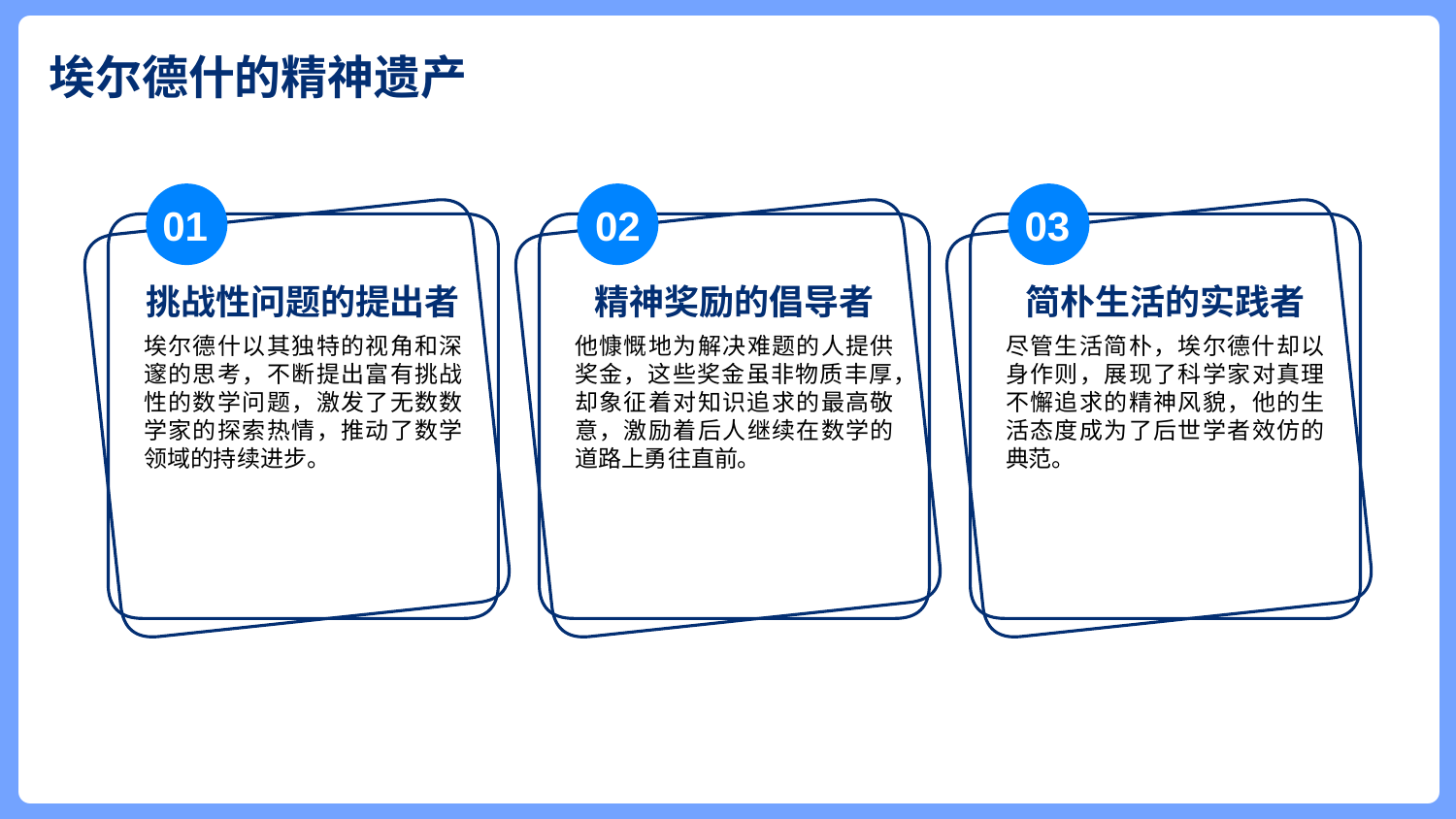

埃尔德什的精神遗产
01
03
02

挑战性问题的提出者
精神奖励的倡导者
简朴生活的实践者
埃尔德什以其独特的视角和深邃的思考，不断提出富有挑战性的数学问题，激发了无数数学家的探索热情，推动了数学领域的持续进步。
他慷慨地为解决难题的人提供奖金，这些奖金虽非物质丰厚，却象征着对知识追求的最高敬意，激励着后人继续在数学的道路上勇往直前。
尽管生活简朴，埃尔德什却以身作则，展现了科学家对真理不懈追求的精神风貌，他的生活态度成为了后世学者效仿的典范。